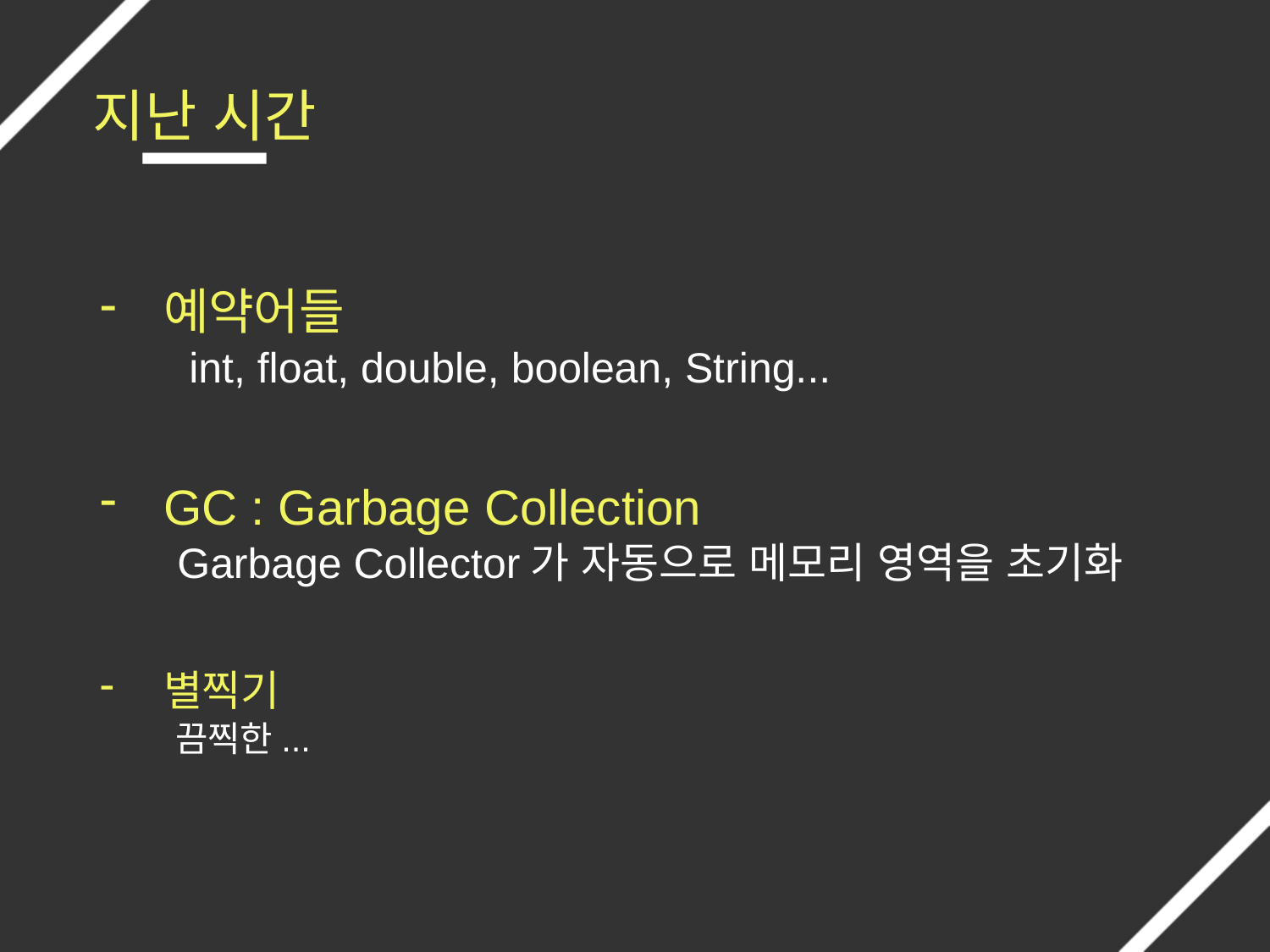

# 지난 시간

예약어들
 int, float, double, boolean, String...

GC : Garbage Collection
 Garbage Collector가 자동으로 메모리 영역을 초기화

별찍기
 끔찍한...